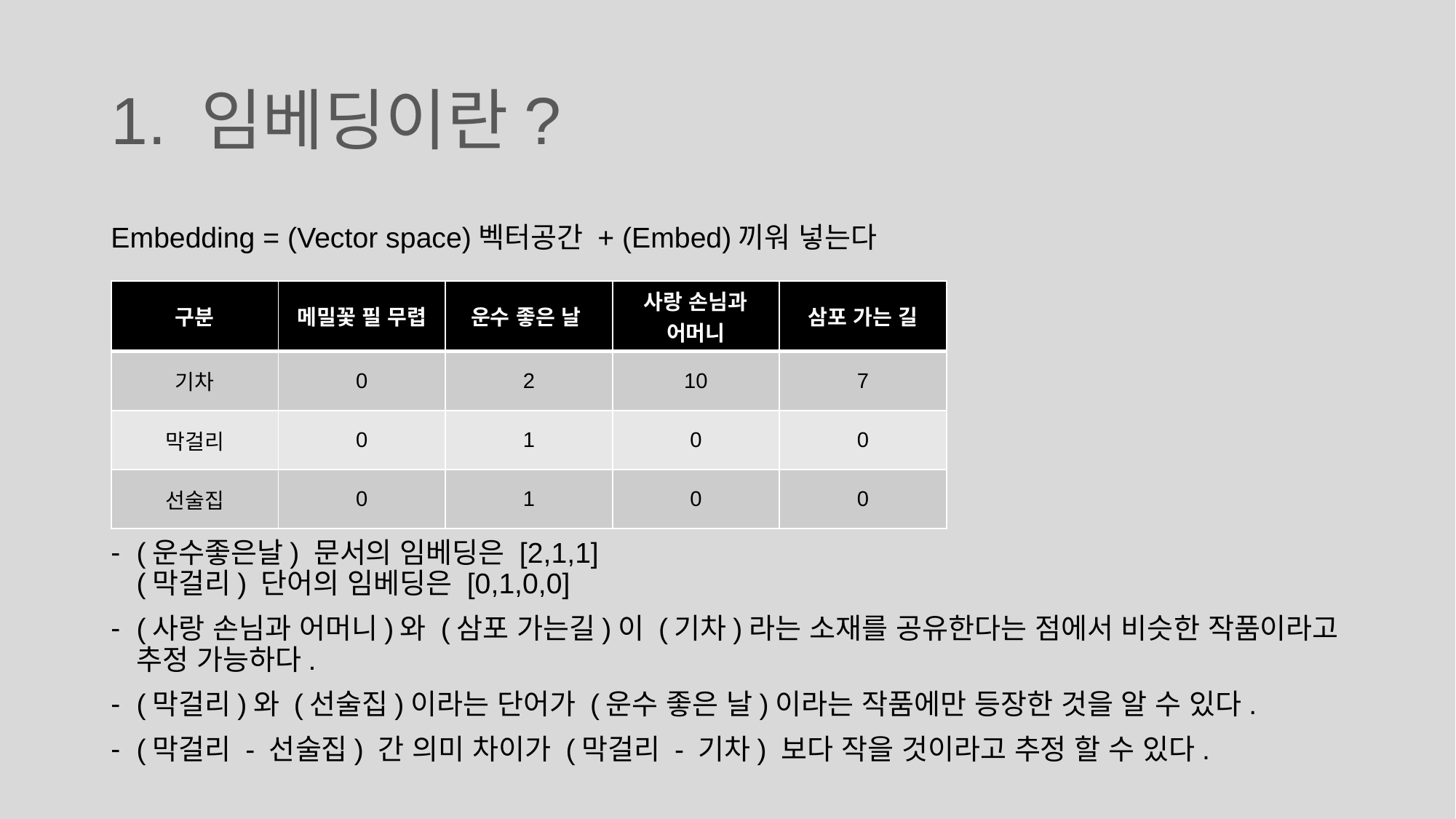

# 1. 임베딩이란?
Embedding = (Vector space)벡터공간 + (Embed)끼워 넣는다

(운수좋은날) 문서의 임베딩은 [2,1,1]
(막걸리) 단어의 임베딩은 [0,1,0,0]
(사랑 손님과 어머니)와 (삼포 가는길)이 (기차)라는 소재를 공유한다는 점에서 비슷한 작품이라고 추정 가능하다.
(막걸리)와 (선술집)이라는 단어가 (운수 좋은 날)이라는 작품에만 등장한 것을 알 수 있다.
(막걸리 - 선술집) 간 의미 차이가 (막걸리 - 기차) 보다 작을 것이라고 추정 할 수 있다.
| 구분 | 메밀꽃 필 무렵 | 운수 좋은 날 | 사랑 손님과 어머니 | 삼포 가는 길 |
| --- | --- | --- | --- | --- |
| 기차 | 0 | 2 | 10 | 7 |
| 막걸리 | 0 | 1 | 0 | 0 |
| 선술집 | 0 | 1 | 0 | 0 |